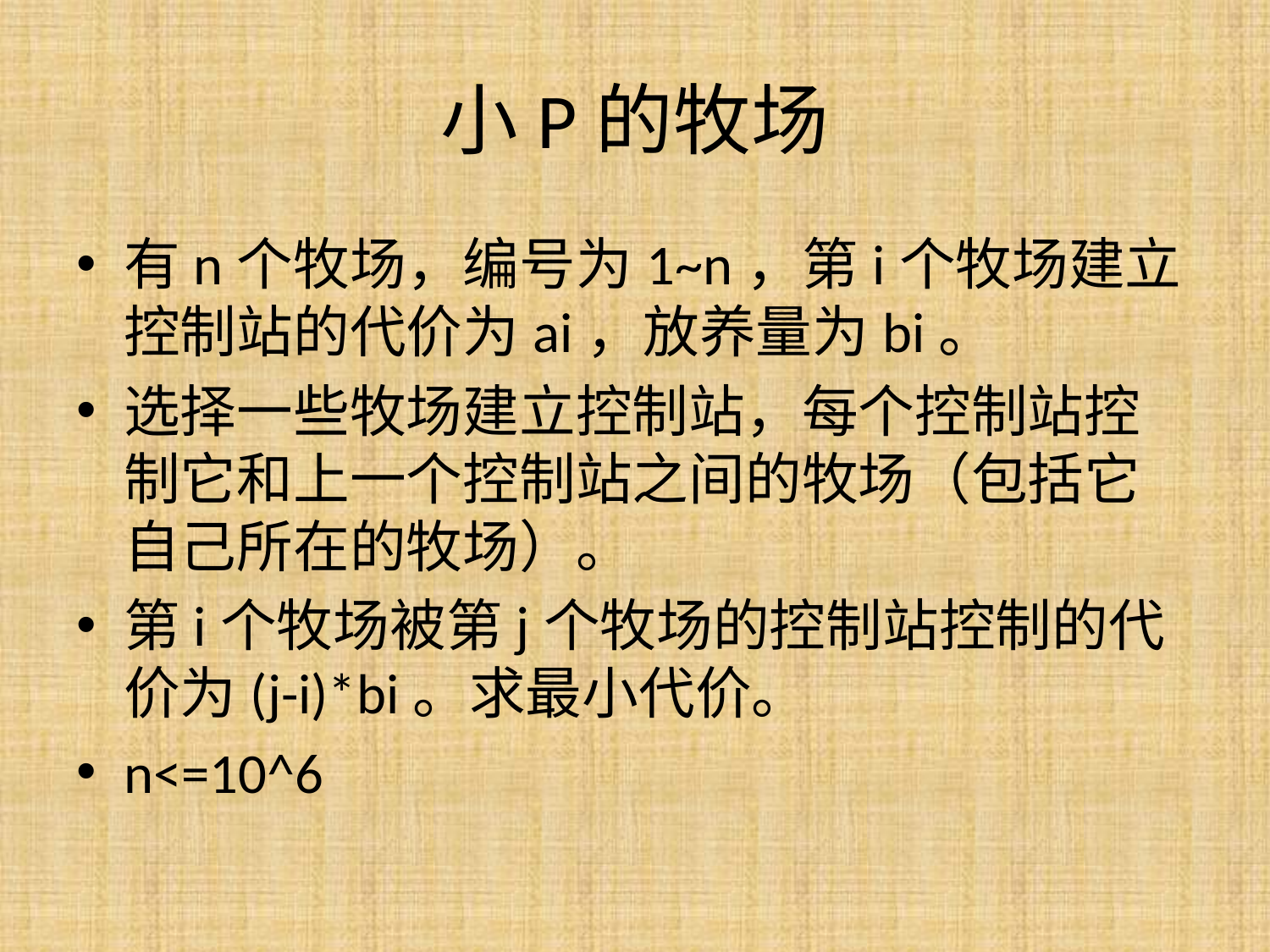

# 小P的牧场
有n个牧场，编号为1~n，第i个牧场建立控制站的代价为ai，放养量为bi。
选择一些牧场建立控制站，每个控制站控制它和上一个控制站之间的牧场（包括它自己所在的牧场）。
第i个牧场被第j个牧场的控制站控制的代价为(j-i)*bi。求最小代价。
n<=10^6